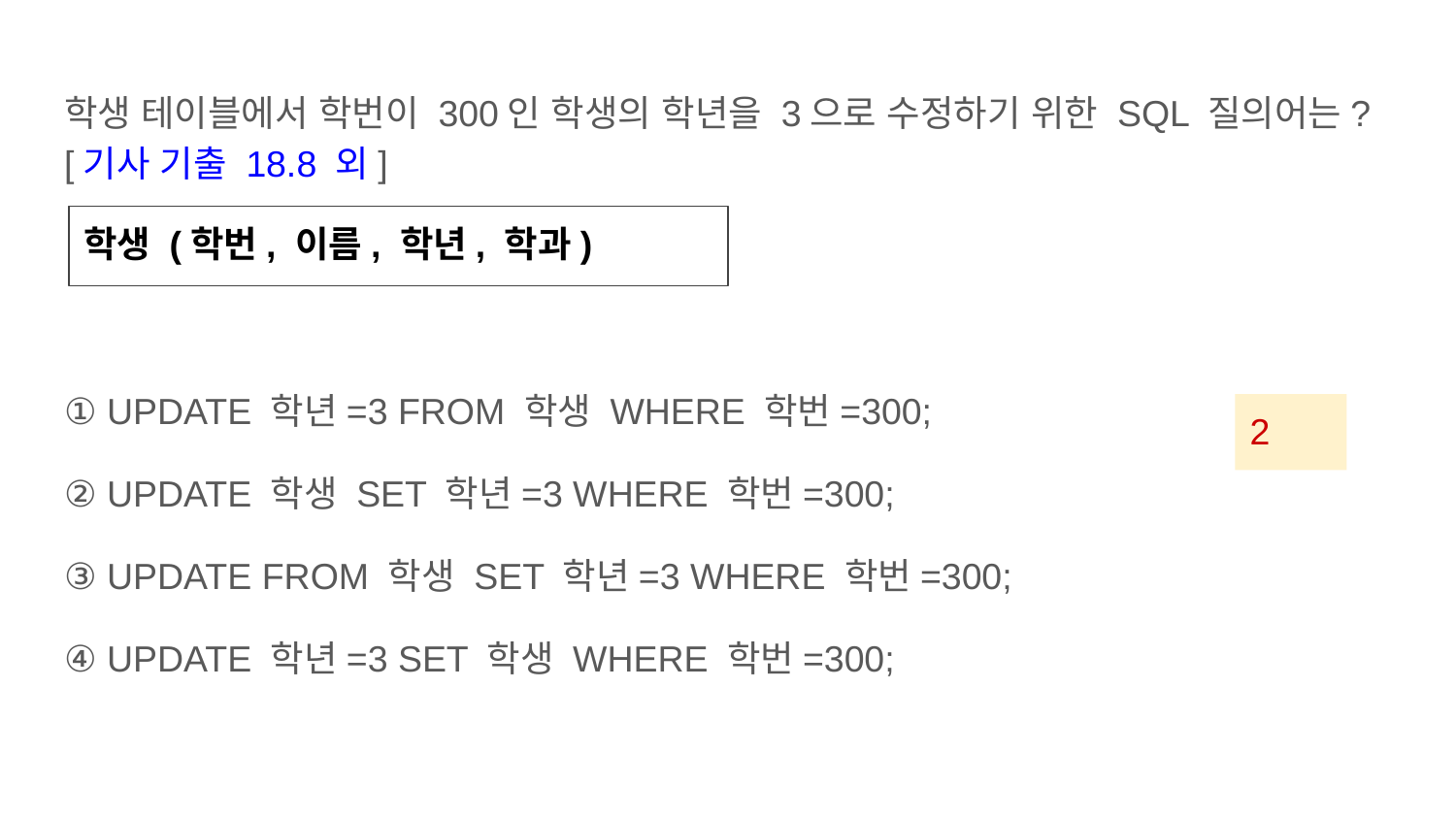

학생 테이블에서 학번이 300인 학생의 학년을 3으로 수정하기 위한 SQL 질의어는?  [기사 기출 18.8 외]

① UPDATE 학년=3 FROM 학생 WHERE 학번=300;
② UPDATE 학생 SET 학년=3 WHERE 학번=300;
③ UPDATE FROM 학생 SET 학년=3 WHERE 학번=300;
④ UPDATE 학년=3 SET 학생 WHERE 학번=300;

학생 (학번, 이름, 학년, 학과)
2